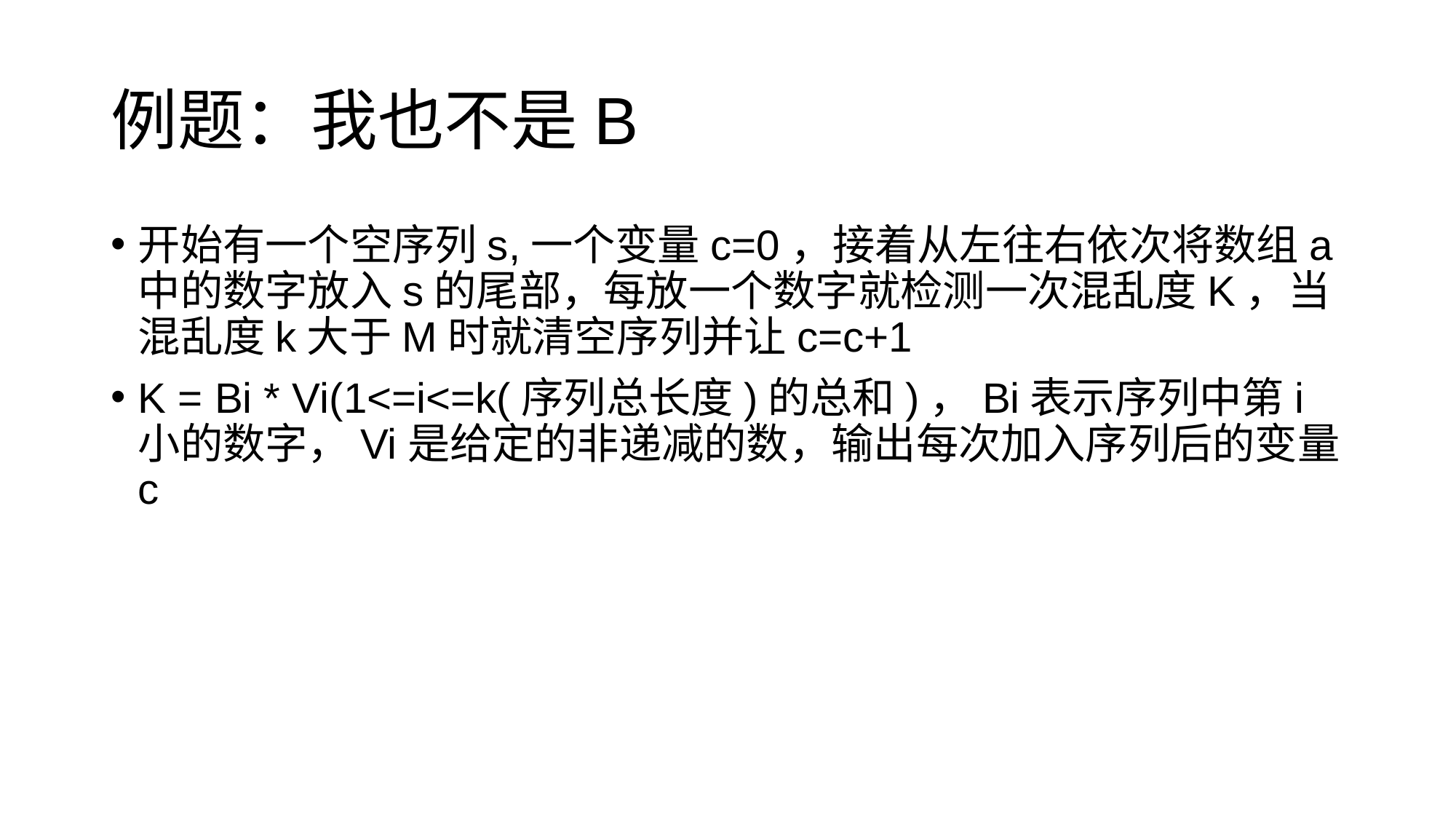

# 例题：我也不是B
开始有一个空序列s,一个变量c=0，接着从左往右依次将数组a中的数字放入s的尾部，每放一个数字就检测一次混乱度K，当混乱度k大于M时就清空序列并让c=c+1
K = Bi * Vi(1<=i<=k(序列总长度)的总和)，Bi表示序列中第i小的数字，Vi是给定的非递减的数，输出每次加入序列后的变量c